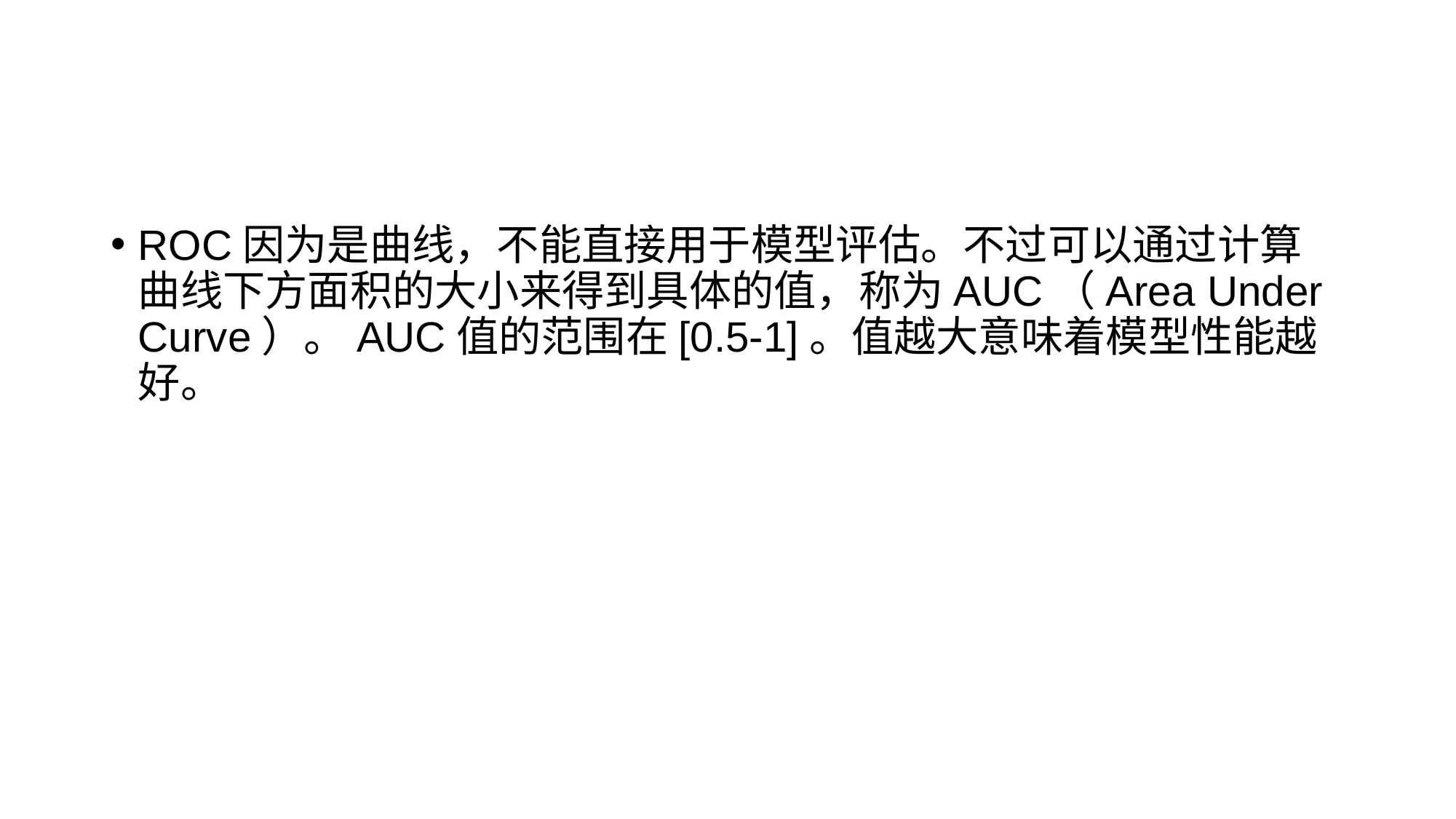

#
ROC因为是曲线，不能直接用于模型评估。不过可以通过计算曲线下方面积的大小来得到具体的值，称为AUC（Area Under Curve）。AUC值的范围在[0.5-1]。值越大意味着模型性能越好。